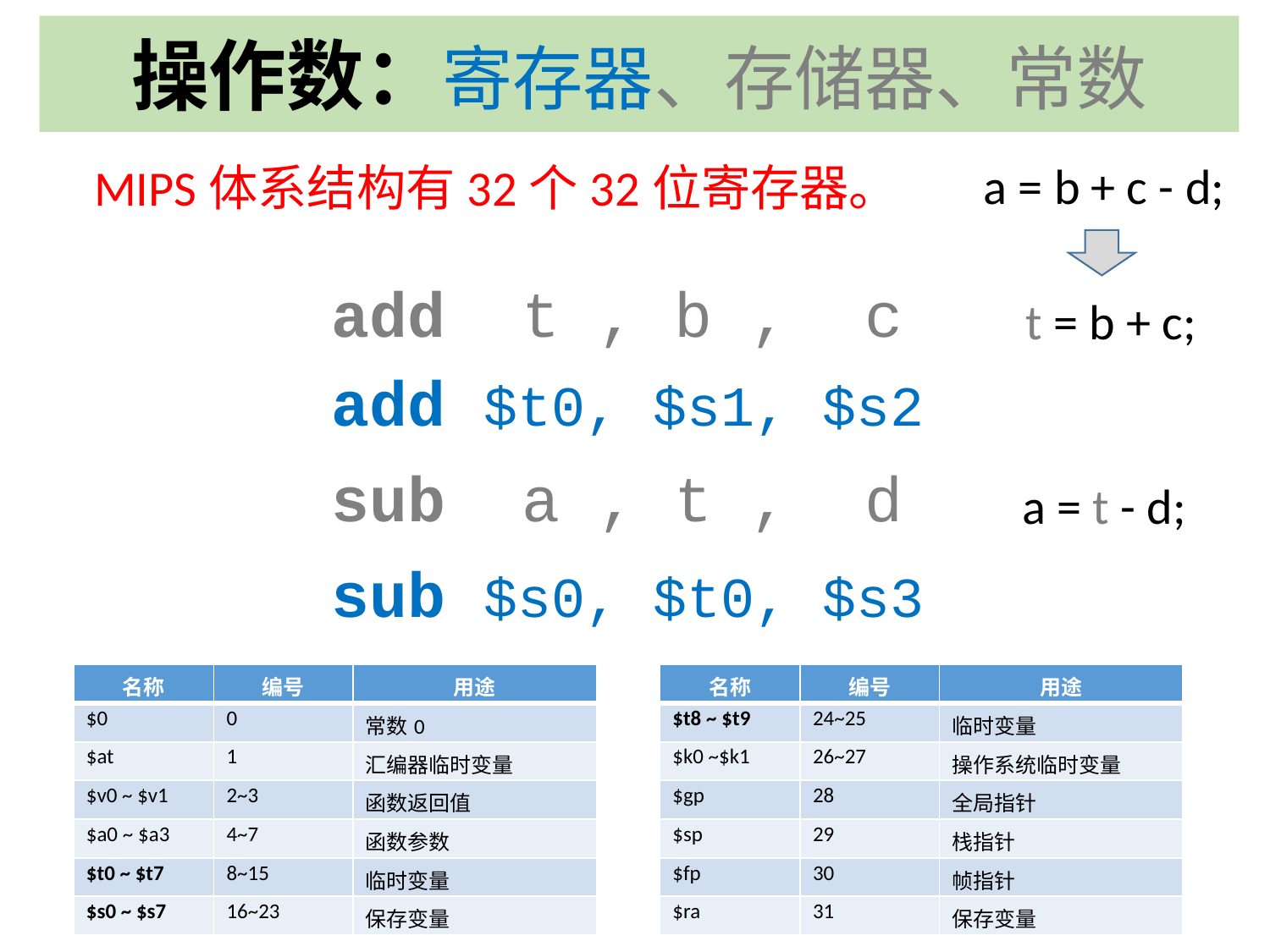

# 操作数：寄存器、存储器、常数
a = b + c - d;
MIPS体系结构有32个32位寄存器。

add  t , b ,  c
t = b + c;
add $t0, $s1, $s2
sub  a , t ,  d
a = t - d;
sub $s0, $t0, $s3
| 名称 | 编号 | 用途 |
| --- | --- | --- |
| $t8 ~ $t9 | 24~25 | 临时变量 |
| $k0 ~$k1 | 26~27 | 操作系统临时变量 |
| $gp | 28 | 全局指针 |
| $sp | 29 | 栈指针 |
| $fp | 30 | 帧指针 |
| $ra | 31 | 保存变量 |
| 名称 | 编号 | 用途 |
| --- | --- | --- |
| $0 | 0 | 常数0 |
| $at | 1 | 汇编器临时变量 |
| $v0 ~ $v1 | 2~3 | 函数返回值 |
| $a0 ~ $a3 | 4~7 | 函数参数 |
| $t0 ~ $t7 | 8~15 | 临时变量 |
| $s0 ~ $s7 | 16~23 | 保存变量 |
8